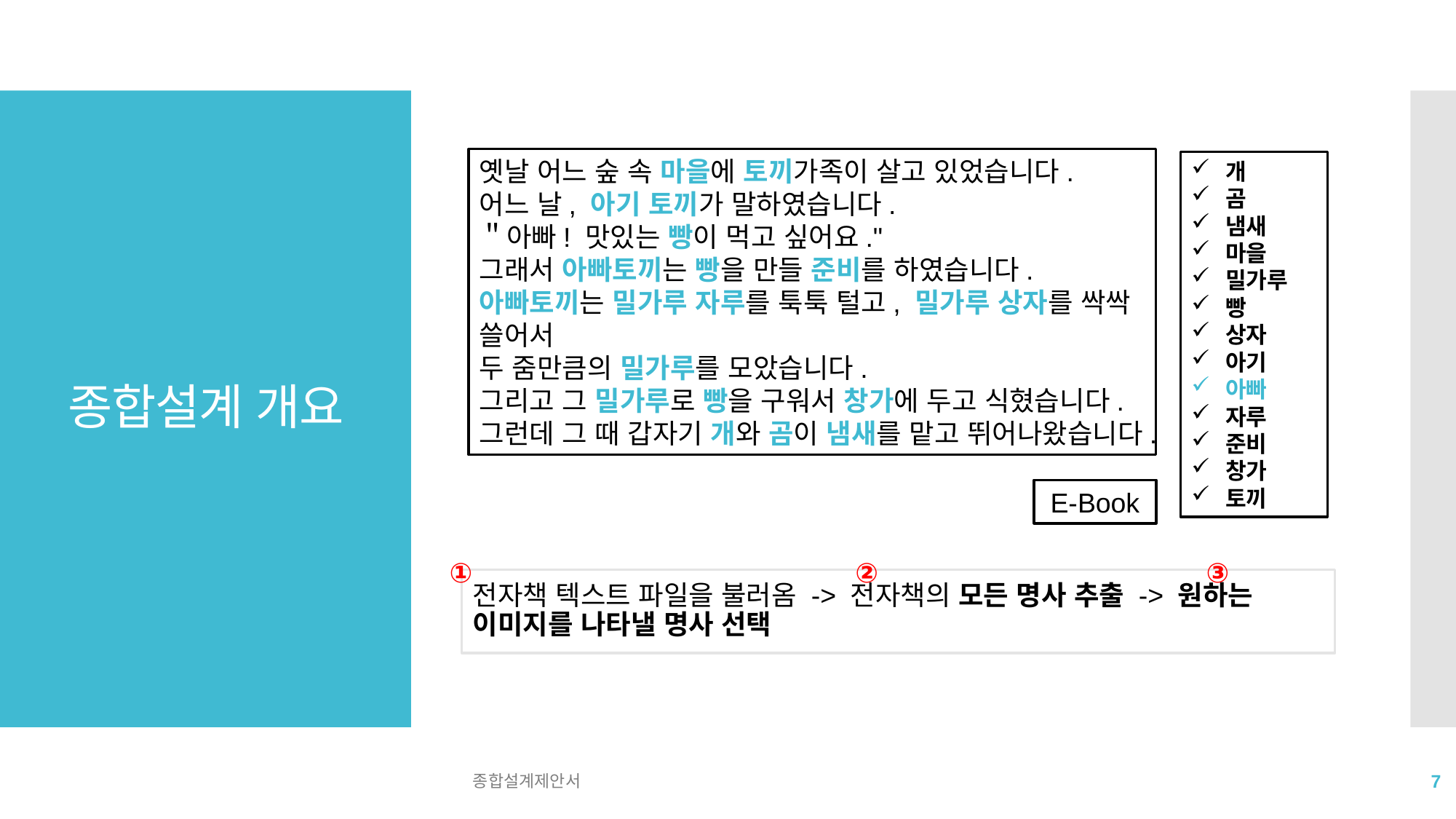

# 종합설계 개요
옛날 어느 숲 속 마을에 토끼가족이 살고 있었습니다.
어느 날, 아기 토끼가 말하였습니다.
＂아빠! 맛있는 빵이 먹고 싶어요."
그래서 아빠토끼는 빵을 만들 준비를 하였습니다.
아빠토끼는 밀가루 자루를 툭툭 털고, 밀가루 상자를 싹싹 쓸어서
두 줌만큼의 밀가루를 모았습니다.
그리고 그 밀가루로 빵을 구워서 창가에 두고 식혔습니다.
그런데 그 때 갑자기 개와 곰이 냄새를 맡고 뛰어나왔습니다.
개
곰
냄새
마을
밀가루
빵
상자
아기
아빠
자루
준비
창가
토끼
E-Book
①
②
③
전자책 텍스트 파일을 불러옴 -> 전자책의 모든 명사 추출 -> 원하는 이미지를 나타낼 명사 선택
종합설계제안서
7